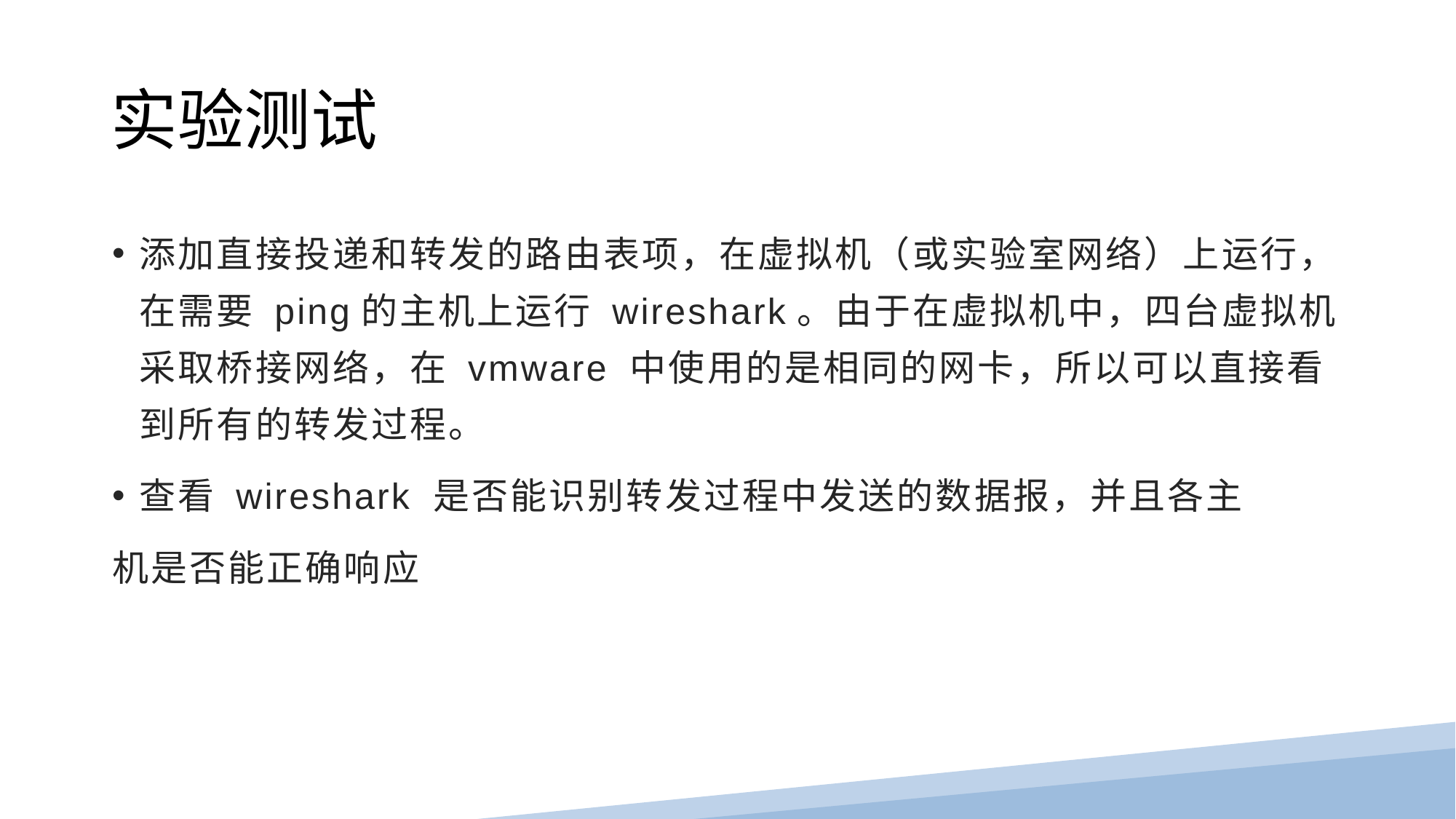

实验测试
添加直接投递和转发的路由表项，在虚拟机（或实验室网络）上运行，在需要 ping的主机上运行 wireshark。由于在虚拟机中，四台虚拟机采取桥接网络，在 vmware 中使用的是相同的网卡，所以可以直接看到所有的转发过程。
查看 wireshark 是否能识别转发过程中发送的数据报，并且各主
机是否能正确响应